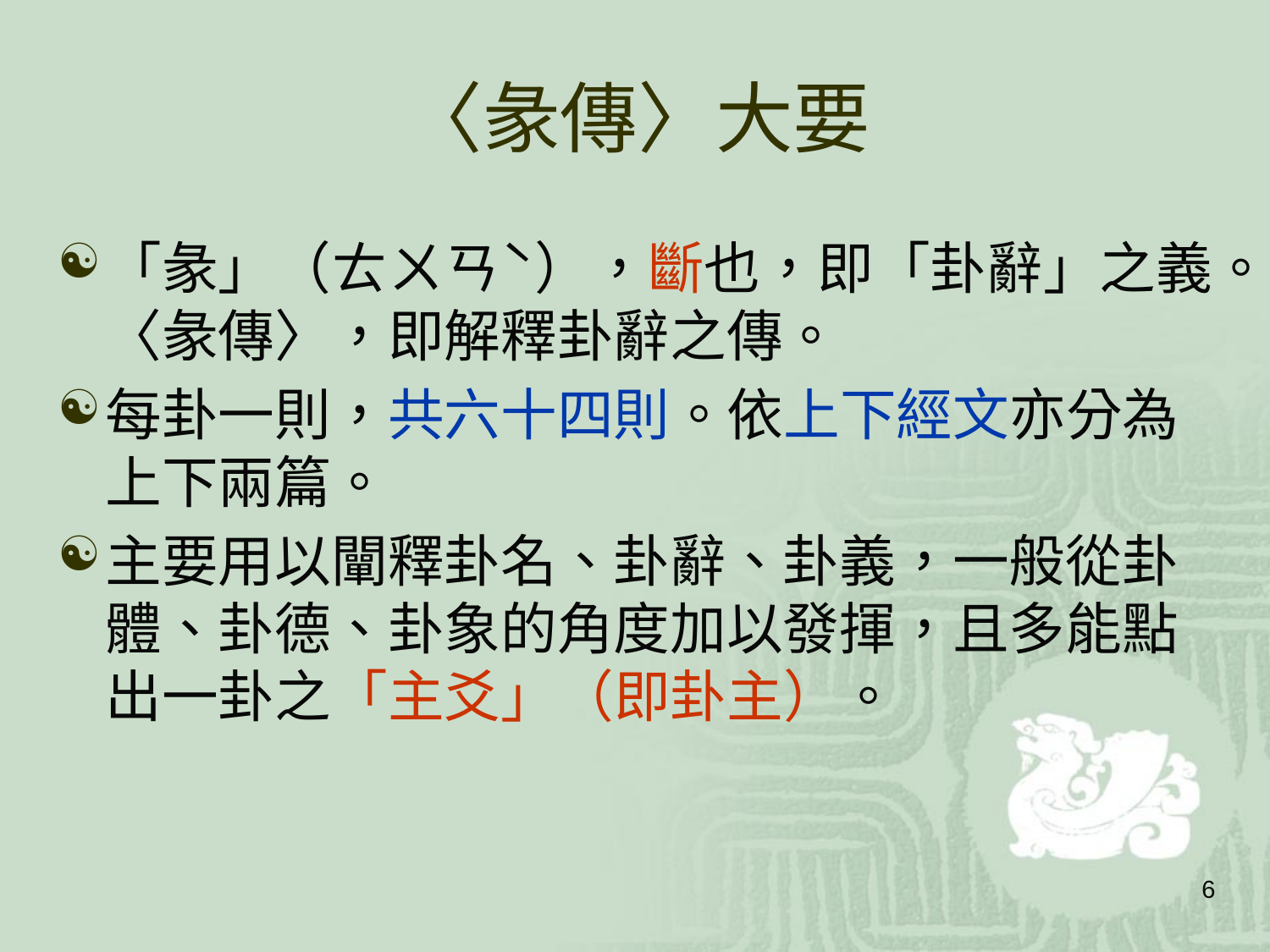

# 〈彖傳〉大要
「彖」（ㄊㄨㄢˋ），斷也，即「卦辭」之義。〈彖傳〉，即解釋卦辭之傳。
每卦一則，共六十四則。依上下經文亦分為上下兩篇。
主要用以闡釋卦名、卦辭、卦義，一般從卦體、卦德、卦象的角度加以發揮，且多能點出一卦之「主爻」（即卦主）。
6